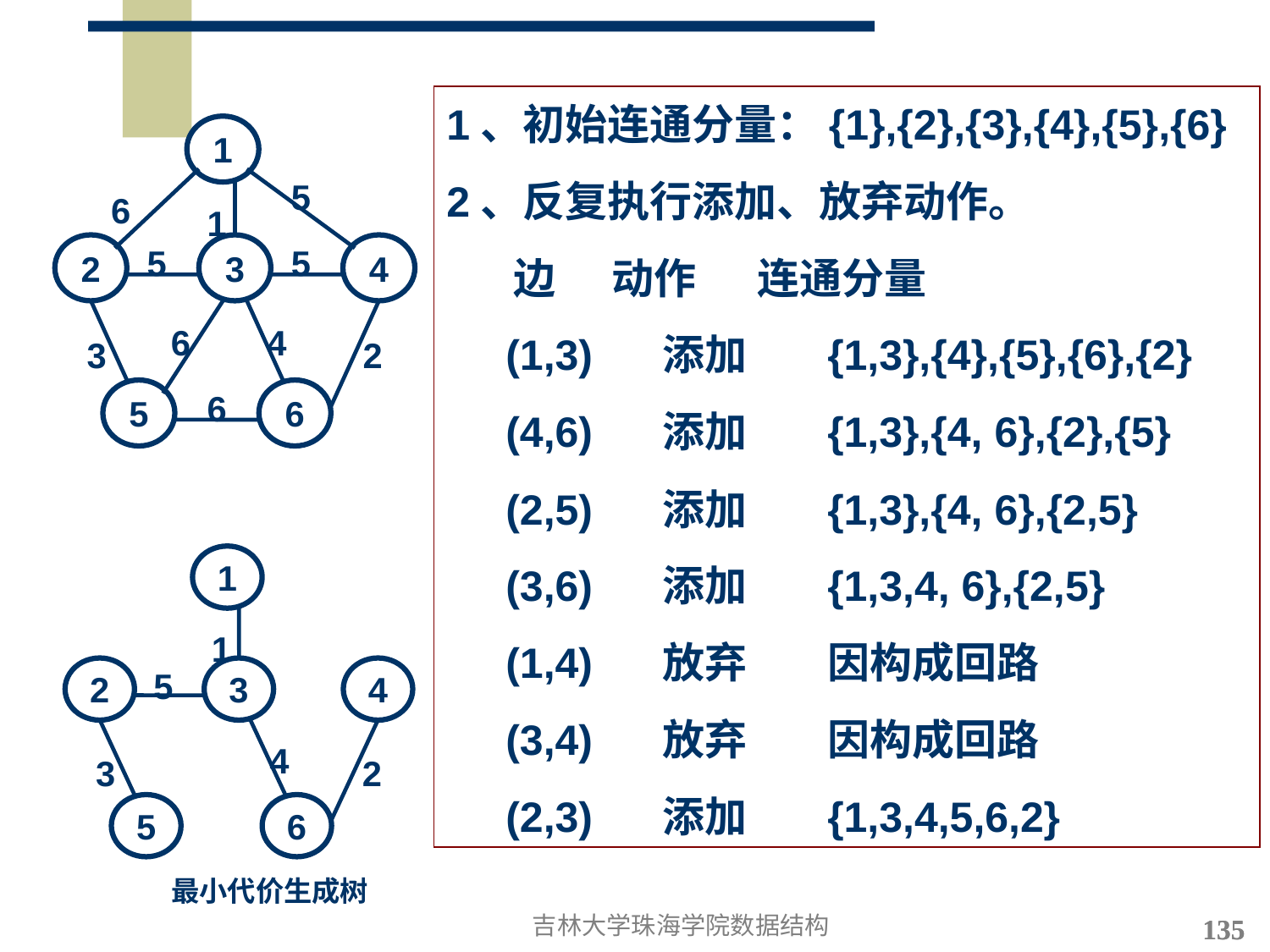

1、初始连通分量：{1},{2},{3},{4},{5},{6}
2、反复执行添加、放弃动作。
      边	    动作	      连通分量
     (1,3)     添加	{1,3},{4},{5},{6},{2}
     (4,6)     添加	{1,3},{4, 6},{2},{5}
     (2,5)     添加	{1,3},{4, 6},{2,5}
     (3,6)     添加	{1,3,4, 6},{2,5}
     (1,4)     放弃	因构成回路
     (3,4)     放弃	因构成回路
     (2,3)     添加	{1,3,4,5,6,2}
1

5
6

1
2
5
3
5
4

6
4
3
2
5
6
6

1

1

2
5
3
4

4
3
2
5
6
最小代价生成树
135
吉林大学珠海学院数据结构